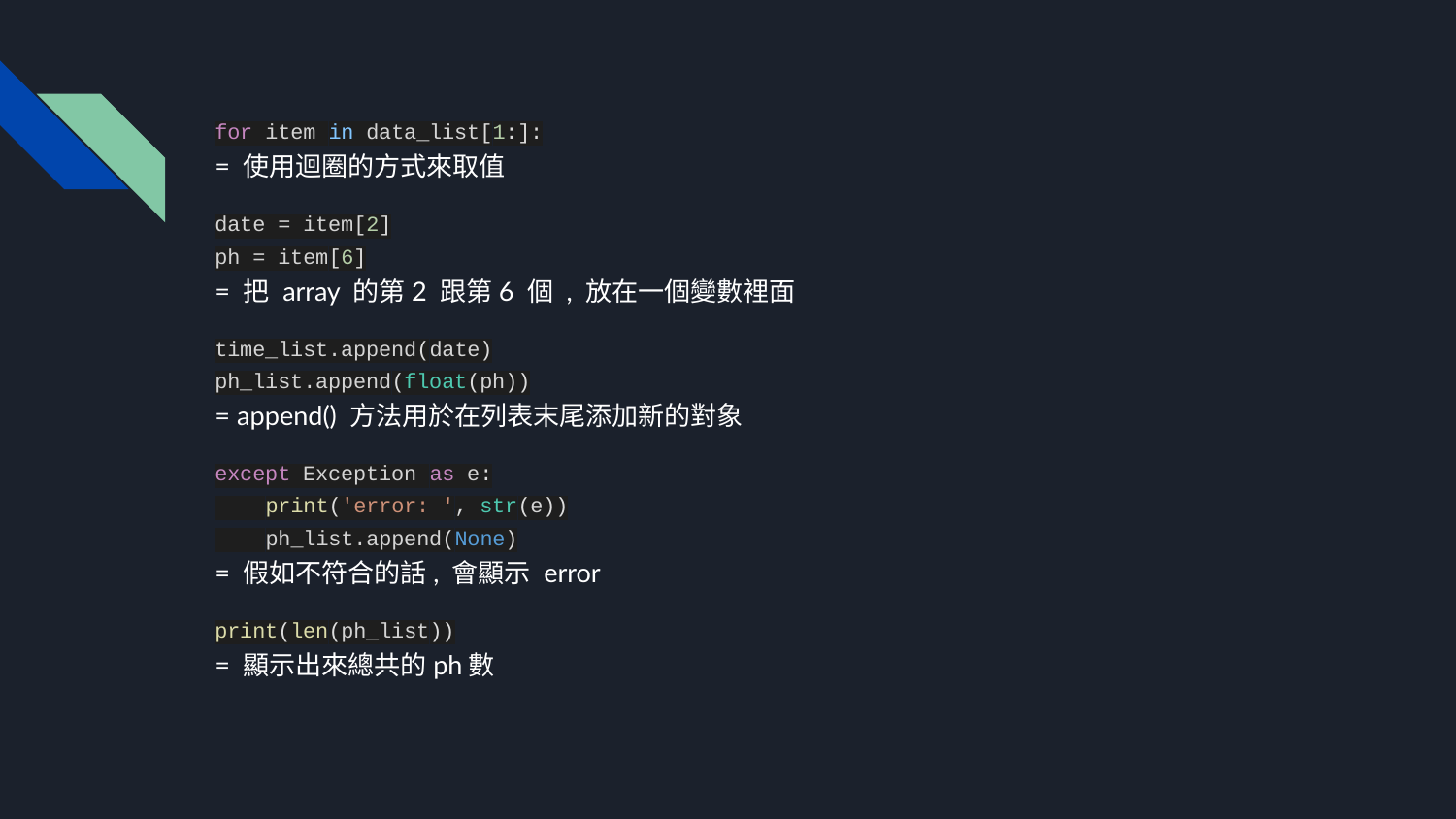

for item in data_list[1:]:
= 使用迴圈的方式來取值
date = item[2]
ph = item[6]
= 把 array 的第2 跟第6 個 , 放在一個變數裡面
time_list.append(date)
ph_list.append(float(ph))
= append() 方法用於在列表末尾添加新的對象
except Exception as e:
    print('error: ', str(e))
    ph_list.append(None)
= 假如不符合的話, 會顯示 error
print(len(ph_list))
= 顯示出來總共的ph數